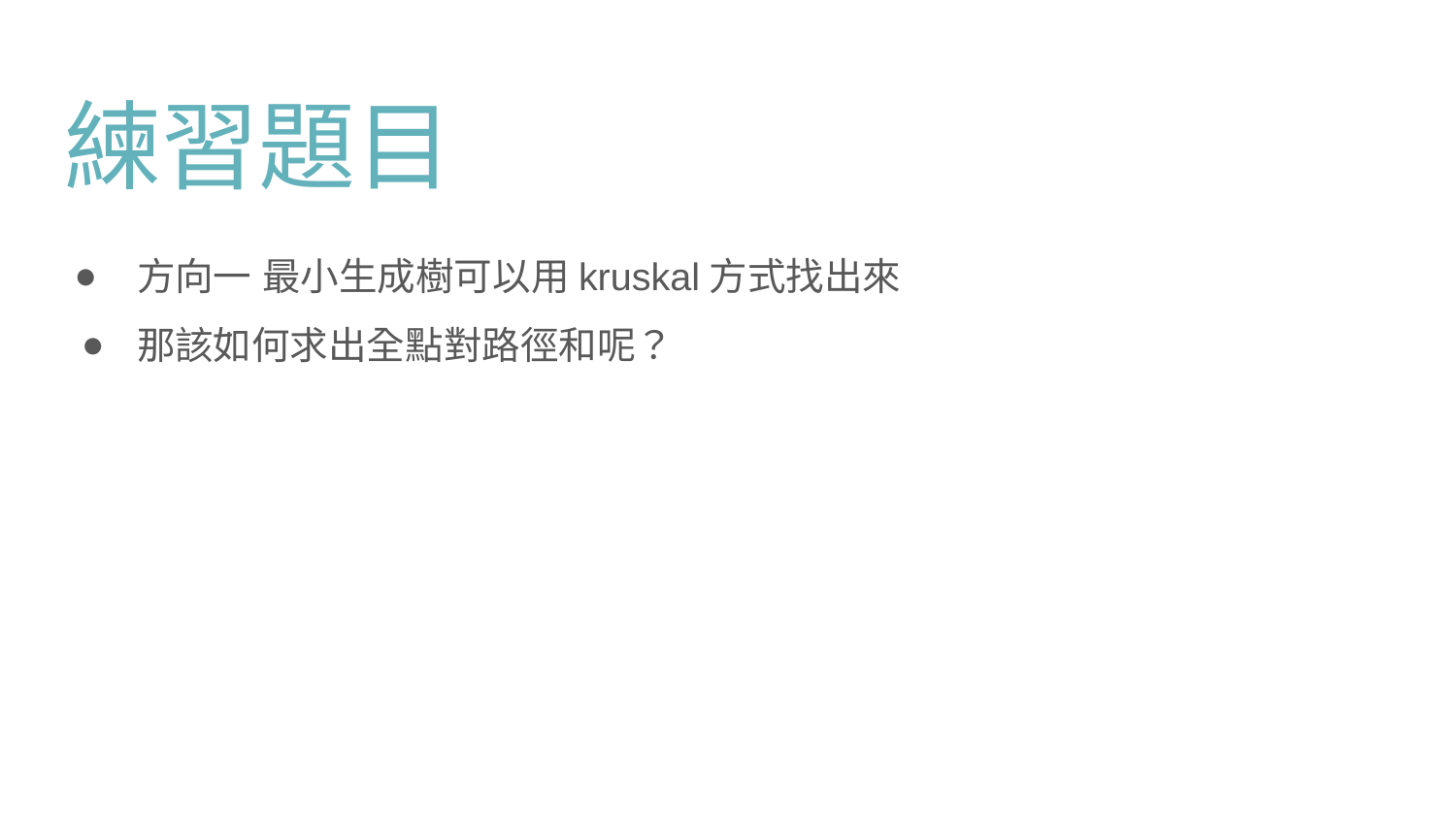

# 練習題目
方向一 最小生成樹可以用kruskal方式找出來
那該如何求出全點對路徑和呢？